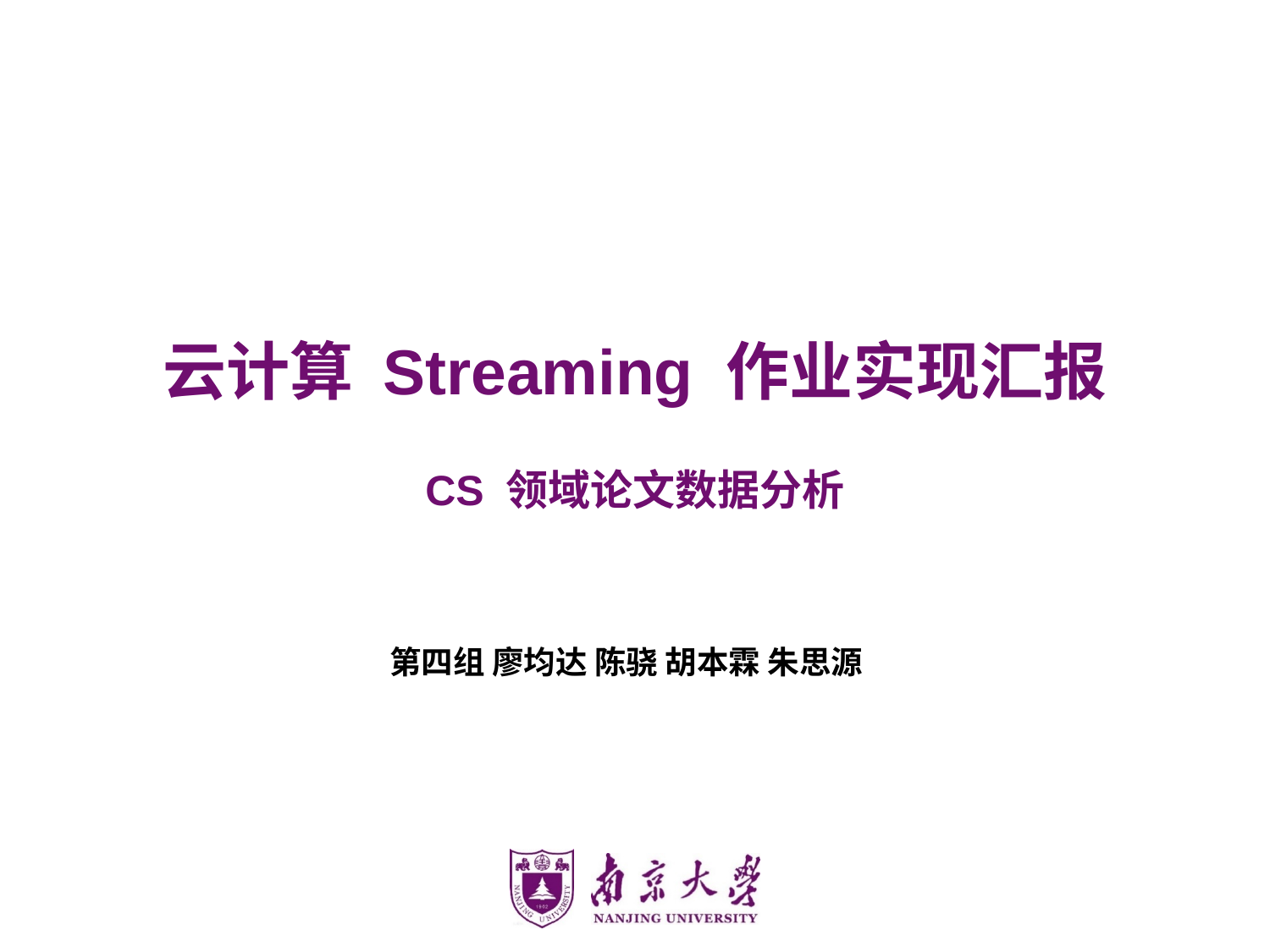

# 云计算 Streaming 作业实现汇报
CS 领域论文数据分析
第四组 廖均达 陈骁 胡本霖 朱思源